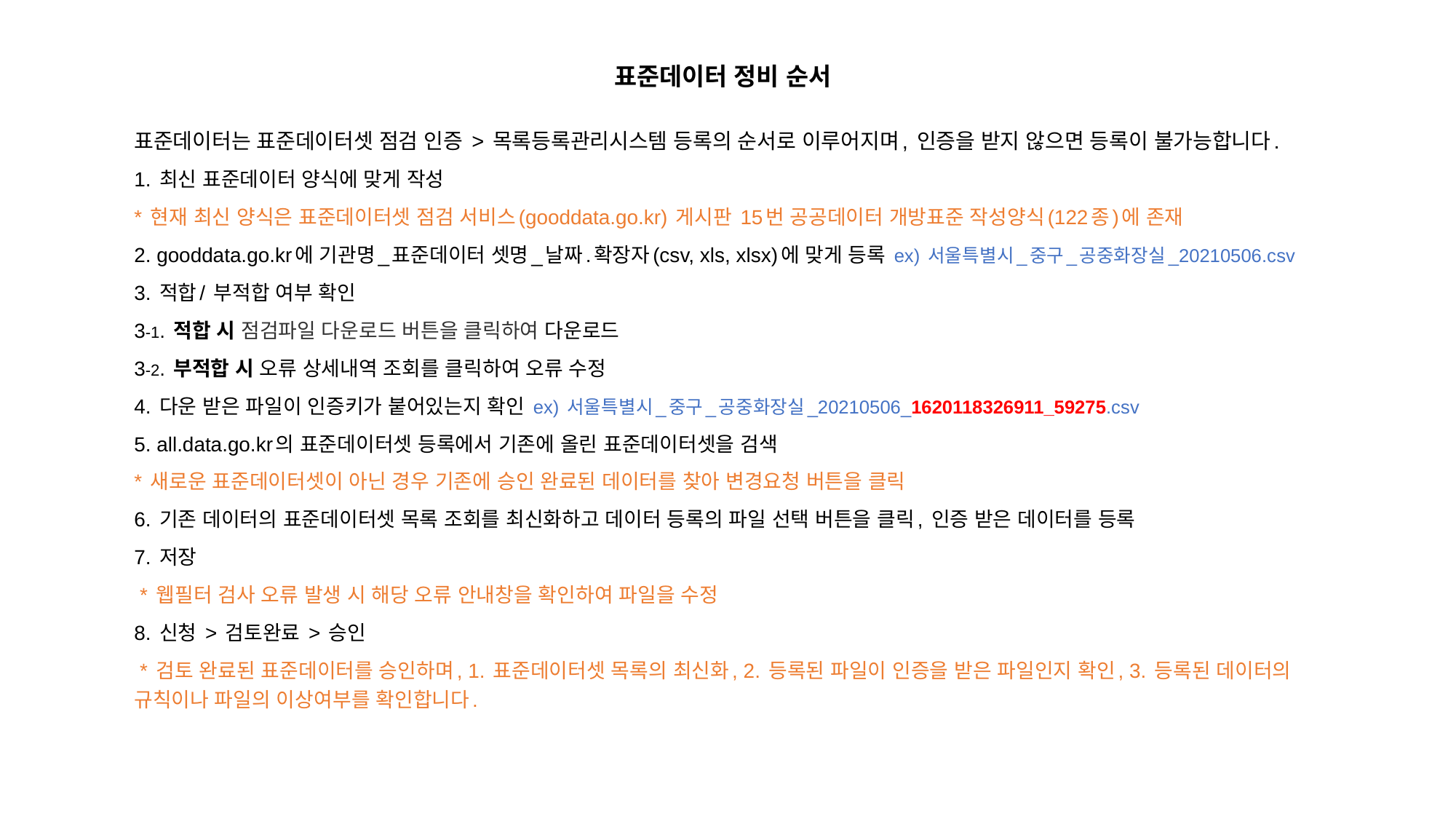

표준데이터 정비 순서

표준데이터는 표준데이터셋 점검 인증 > 목록등록관리시스템 등록의 순서로 이루어지며, 인증을 받지 않으면 등록이 불가능합니다.
1. 최신 표준데이터 양식에 맞게 작성
* 현재 최신 양식은 표준데이터셋 점검 서비스(gooddata.go.kr) 게시판 15번 공공데이터 개방표준 작성양식(122종)에 존재
2. gooddata.go.kr에 기관명_표준데이터 셋명_날짜.확장자(csv, xls, xlsx)에 맞게 등록 ex) 서울특별시_중구_공중화장실_20210506.csv
3. 적합/ 부적합 여부 확인
3-1. 적합 시 점검파일 다운로드 버튼을 클릭하여 다운로드
3-2. 부적합 시 오류 상세내역 조회를 클릭하여 오류 수정
4. 다운 받은 파일이 인증키가 붙어있는지 확인 ex) 서울특별시_중구_공중화장실_20210506_1620118326911_59275.csv
5. all.data.go.kr의 표준데이터셋 등록에서 기존에 올린 표준데이터셋을 검색
* 새로운 표준데이터셋이 아닌 경우 기존에 승인 완료된 데이터를 찾아 변경요청 버튼을 클릭
6. 기존 데이터의 표준데이터셋 목록 조회를 최신화하고 데이터 등록의 파일 선택 버튼을 클릭, 인증 받은 데이터를 등록
7. 저장
 * 웹필터 검사 오류 발생 시 해당 오류 안내창을 확인하여 파일을 수정
8. 신청 > 검토완료 > 승인
 * 검토 완료된 표준데이터를 승인하며, 1. 표준데이터셋 목록의 최신화, 2. 등록된 파일이 인증을 받은 파일인지 확인, 3. 등록된 데이터의 규칙이나 파일의 이상여부를 확인합니다.